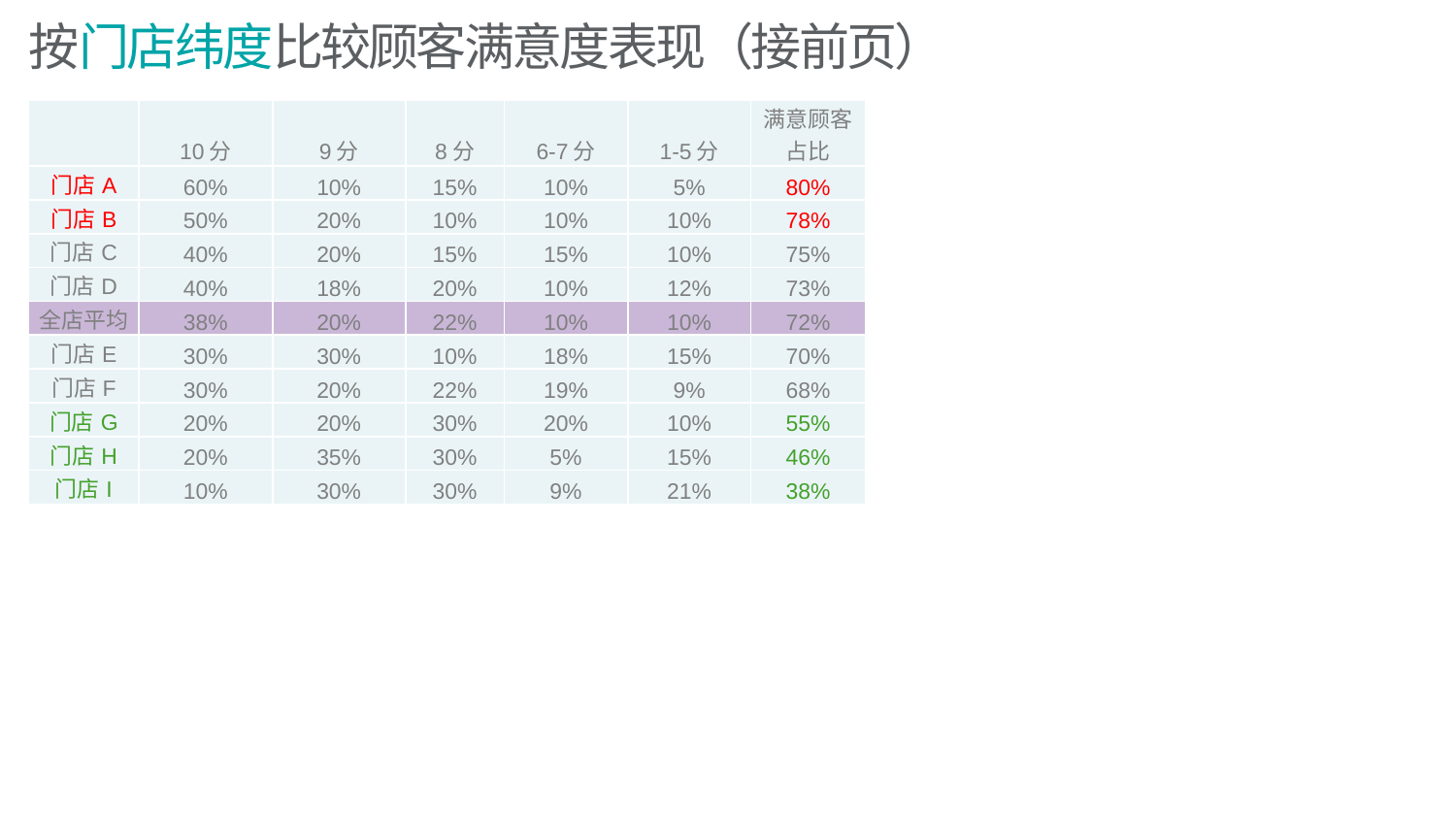

# 按门店纬度比较顾客满意度表现（接前页）
|  | 10分 | 9分 | 8分 | 6-7分 | 1-5分 | 满意顾客 占比 |
| --- | --- | --- | --- | --- | --- | --- |
| 门店A | 60% | 10% | 15% | 10% | 5% | 80% |
| 门店B | 50% | 20% | 10% | 10% | 10% | 78% |
| 门店C | 40% | 20% | 15% | 15% | 10% | 75% |
| 门店D | 40% | 18% | 20% | 10% | 12% | 73% |
| 全店平均 | 38% | 20% | 22% | 10% | 10% | 72% |
| 门店E | 30% | 30% | 10% | 18% | 15% | 70% |
| 门店F | 30% | 20% | 22% | 19% | 9% | 68% |
| 门店G | 20% | 20% | 30% | 20% | 10% | 55% |
| 门店H | 20% | 35% | 30% | 5% | 15% | 46% |
| 门店I | 10% | 30% | 30% | 9% | 21% | 38% |